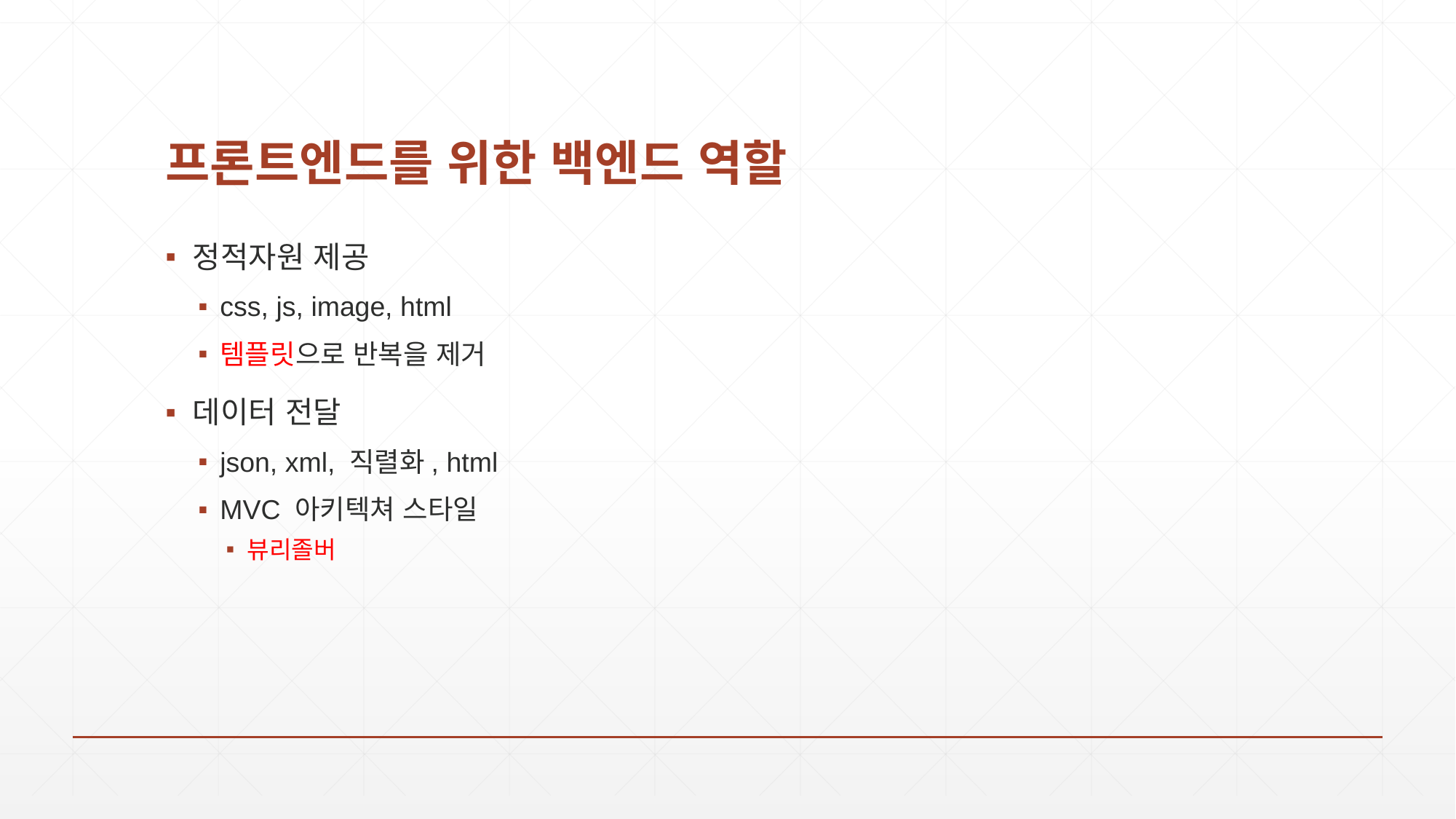

# 프론트엔드를 위한 백엔드 역할
정적자원 제공
css, js, image, html
템플릿으로 반복을 제거
데이터 전달
json, xml, 직렬화, html
MVC 아키텍쳐 스타일
뷰리졸버